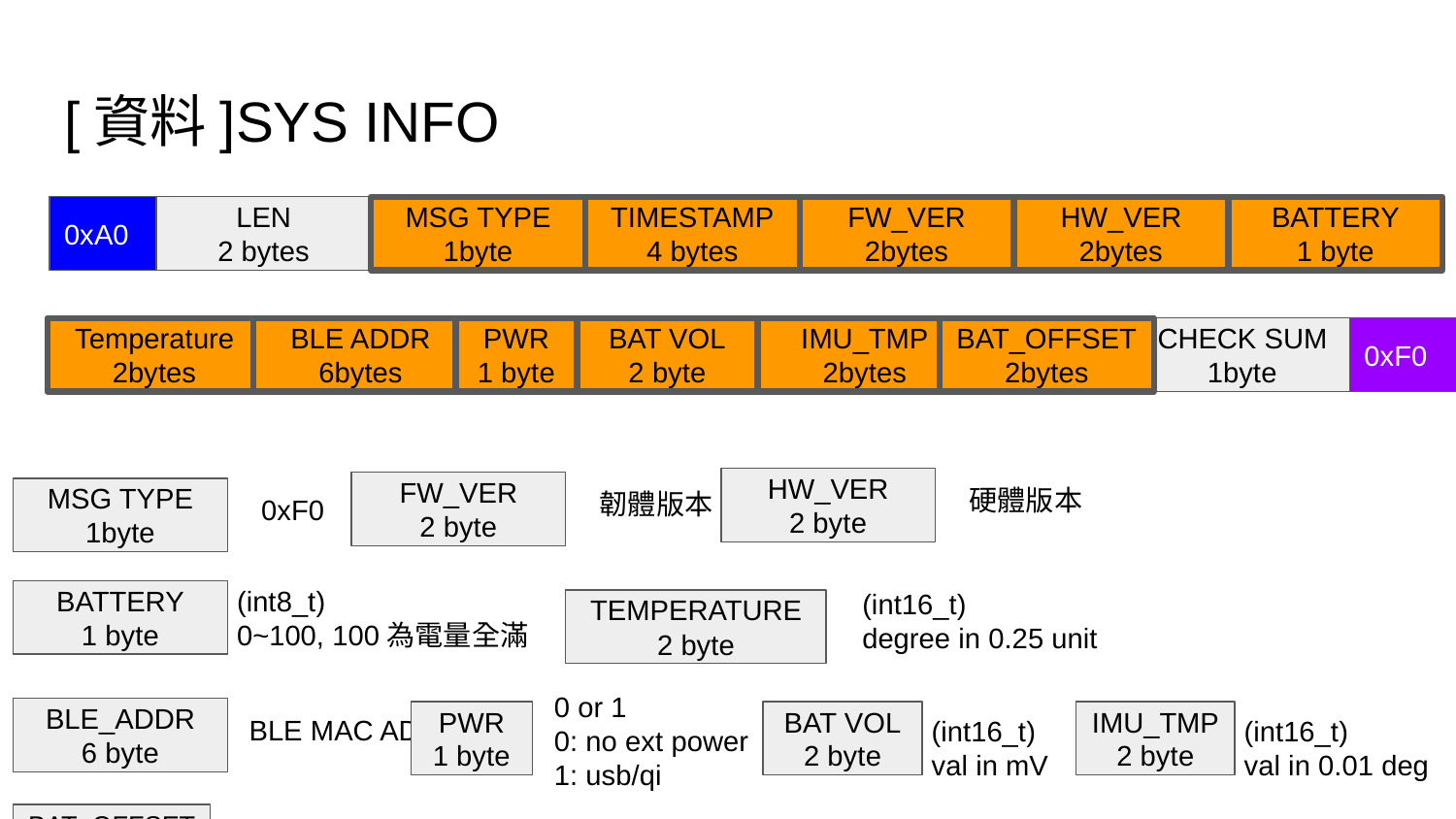

# [資料]SYS INFO
0xA0
LEN
2 bytes
MSG TYPE
1byte
TIMESTAMP
4 bytes
FW_VER
2bytes
HW_VER
2bytes
BATTERY
1 byte
Temperature
2bytes
BLE ADDR
6bytes
PWR
1 byte
BAT VOL
2 byte
IMU_TMP
2bytes
BAT_OFFSET
2bytes
CHECK SUM
1byte
0xF0
HW_VER
2 byte
硬體版本
FW_VER
2 byte
韌體版本
MSG TYPE
1byte
0xF0
(int8_t)
0~100, 100為電量全滿
(int16_t)
degree in 0.25 unit
BATTERY
1 byte
TEMPERATURE
2 byte
0 or 1
0: no ext power
1: usb/qi
BLE_ADDR
6 byte
BLE MAC ADDRESS
(int16_t)
val in mV
(int16_t)
val in 0.01 deg
PWR
1 byte
BAT VOL
2 byte
IMU_TMP
2 byte
(int16_t)
val in mV
BAT_OFFSET
2 byte